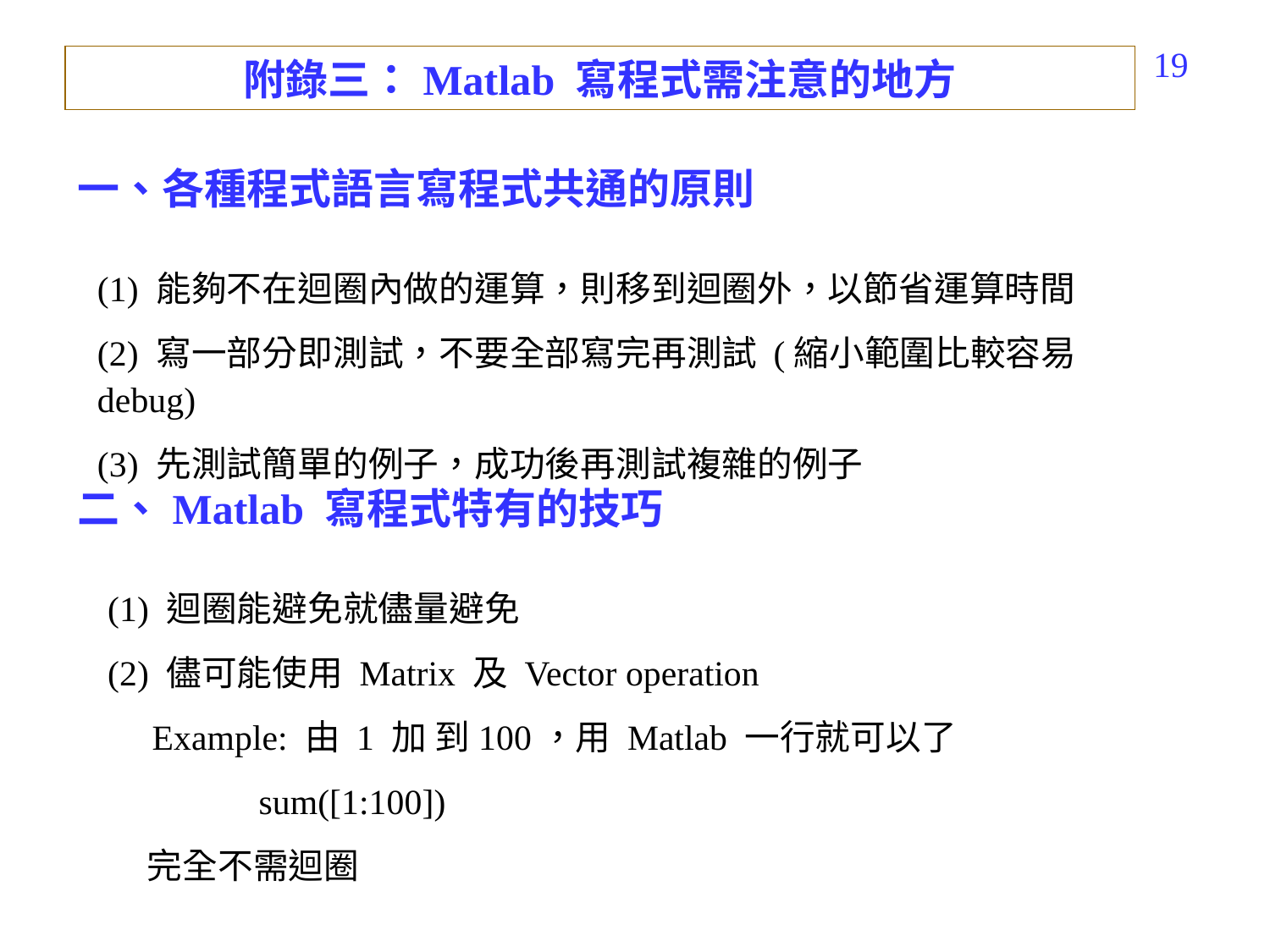

19
附錄三：Matlab 寫程式需注意的地方
一、各種程式語言寫程式共通的原則
(1) 能夠不在迴圈內做的運算，則移到迴圈外，以節省運算時間
(2) 寫一部分即測試，不要全部寫完再測試 (縮小範圍比較容易 debug)
(3) 先測試簡單的例子，成功後再測試複雜的例子
二、Matlab 寫程式特有的技巧
(1) 迴圈能避免就儘量避免
(2) 儘可能使用 Matrix 及 Vector operation
     Example: 由 1 加 到100，用 Matlab 一行就可以了
                 sum([1:100])
    完全不需迴圈